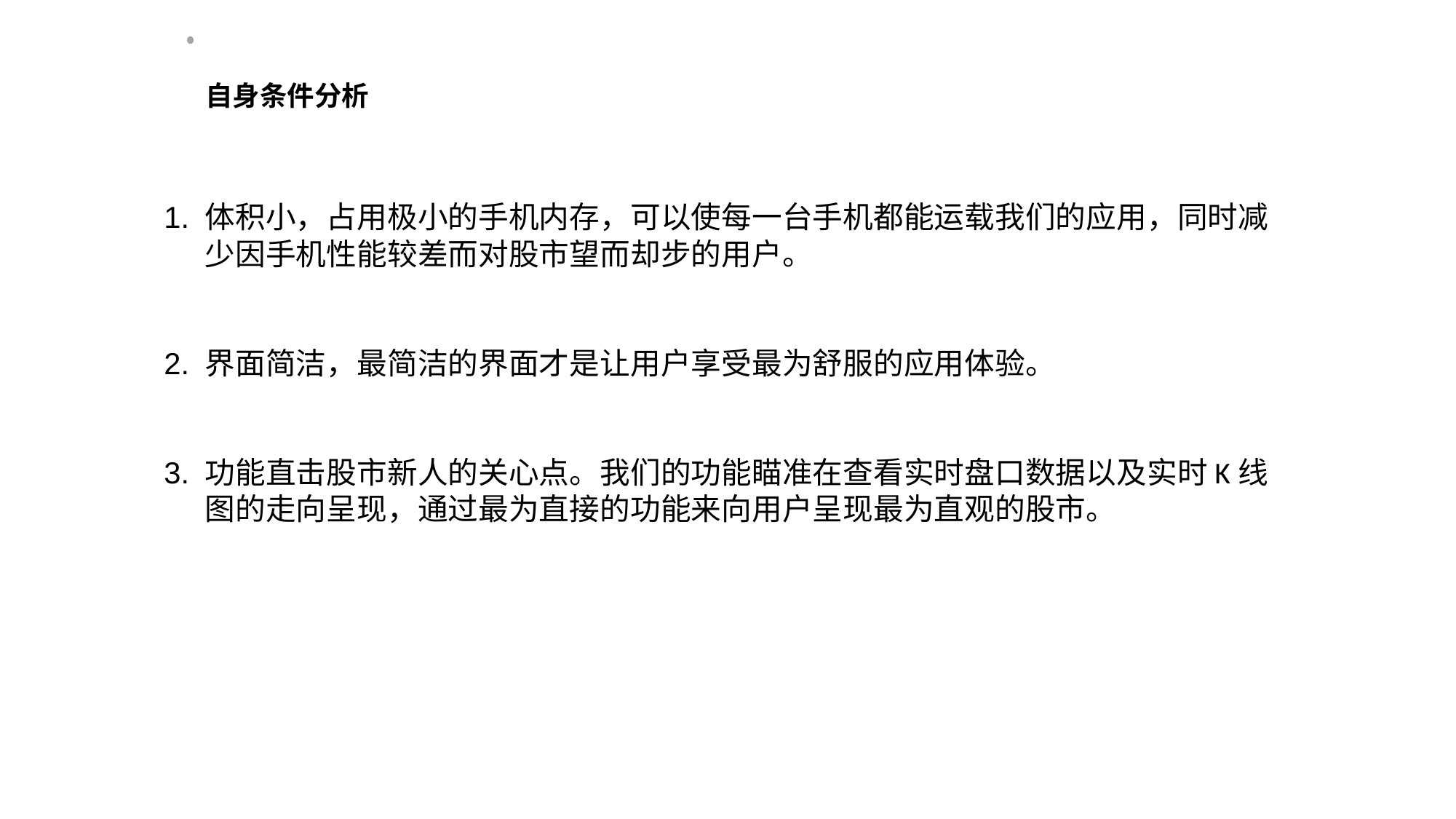

自身条件分析
体积小，占用极小的手机内存，可以使每一台手机都能运载我们的应用，同时减少因手机性能较差而对股市望而却步的用户。

界面简洁，最简洁的界面才是让用户享受最为舒服的应用体验。

功能直击股市新人的关心点。我们的功能瞄准在查看实时盘口数据以及实时K线图的走向呈现，通过最为直接的功能来向用户呈现最为直观的股市。